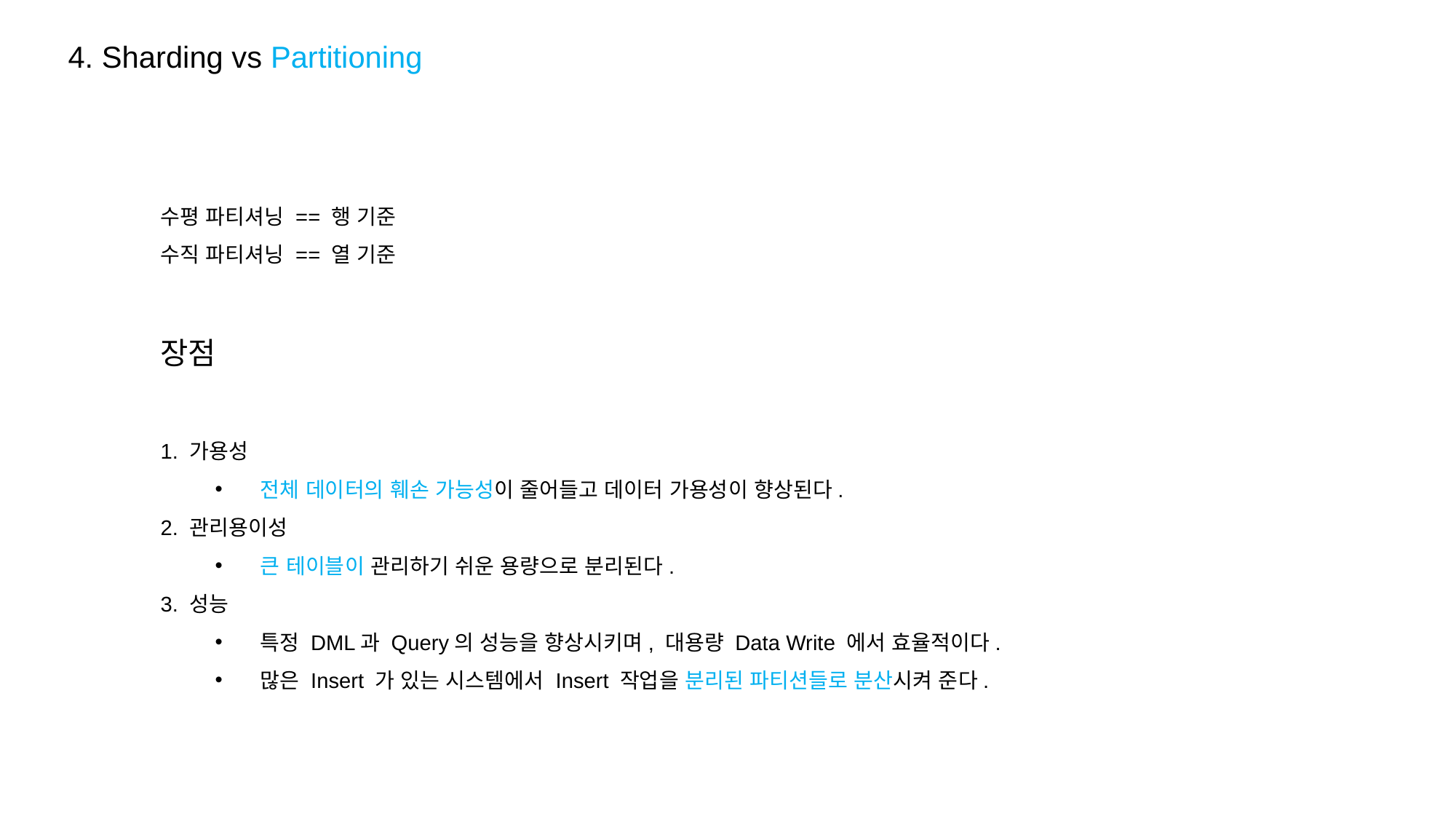

4. Sharding vs Partitioning
수평 파티셔닝 == 행 기준
수직 파티셔닝 == 열 기준

장점

1. 가용성
 전체 데이터의 훼손 가능성이 줄어들고 데이터 가용성이 향상된다.
2. 관리용이성
 큰 테이블이 관리하기 쉬운 용량으로 분리된다.
3. 성능
 특정 DML과 Query의 성능을 향상시키며, 대용량 Data Write 에서 효율적이다.
 많은 Insert 가 있는 시스템에서 Insert 작업을 분리된 파티션들로 분산시켜 준다.